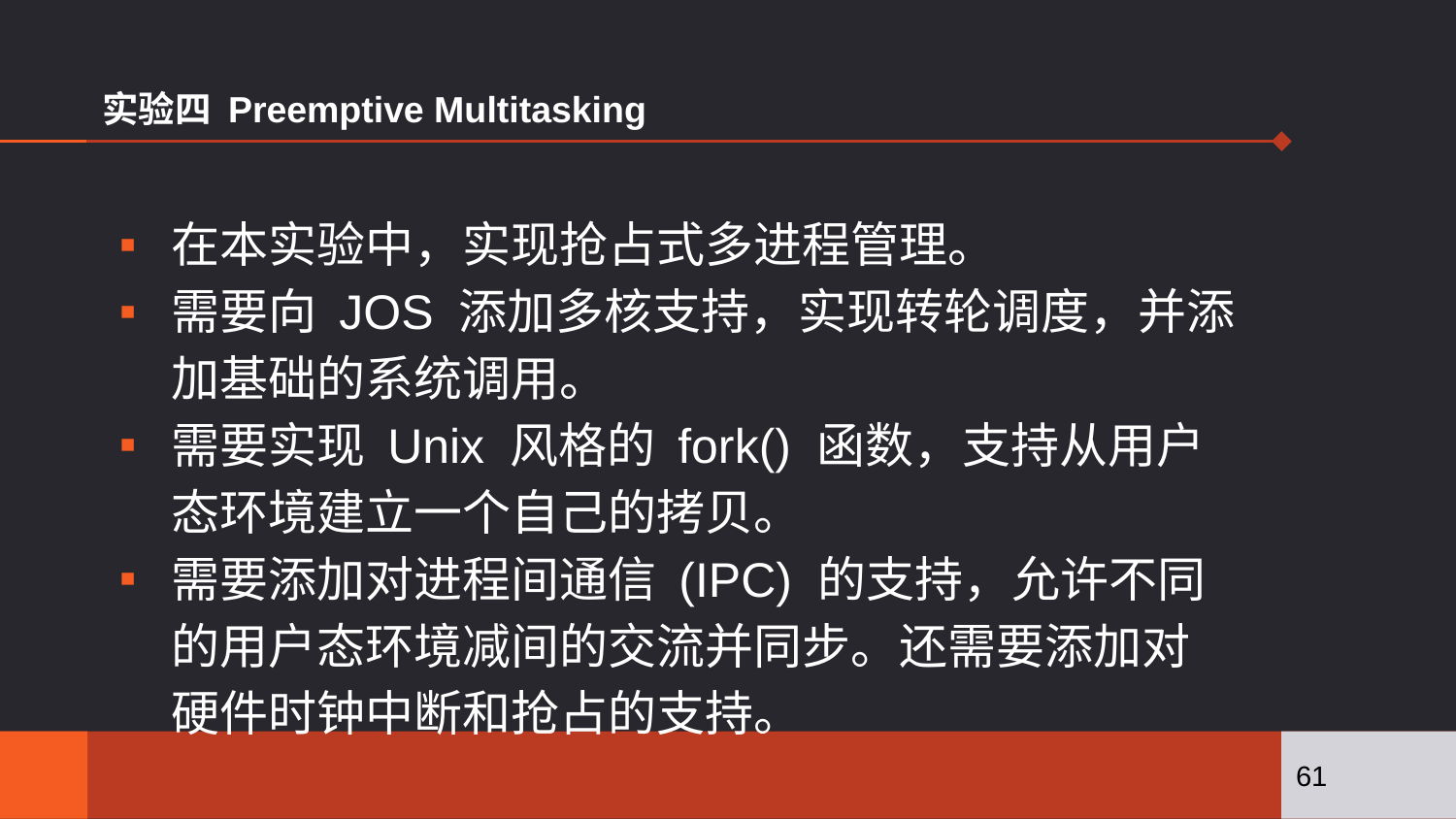

# 实验四 Preemptive Multitasking
在本实验中，实现抢占式多进程管理。
需要向 JOS 添加多核支持，实现转轮调度，并添加基础的系统调用。
需要实现 Unix 风格的 fork() 函数，支持从用户态环境建立一个自己的拷贝。
需要添加对进程间通信 (IPC) 的支持，允许不同的用户态环境减间的交流并同步。还需要添加对硬件时钟中断和抢占的支持。

61